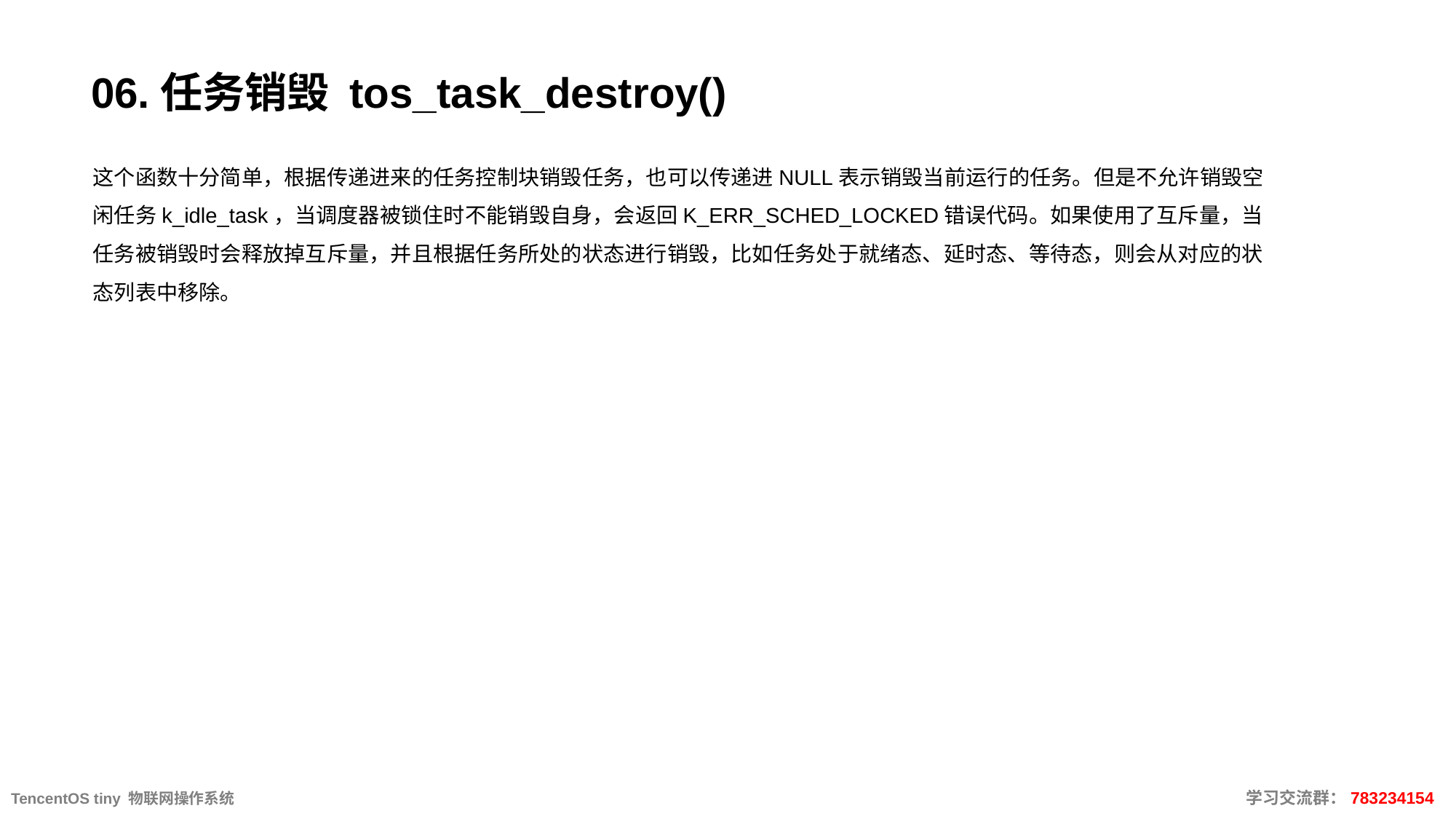

# 06.任务销毁 tos_task_destroy()
这个函数十分简单，根据传递进来的任务控制块销毁任务，也可以传递进NULL表示销毁当前运行的任务。但是不允许销毁空闲任务k_idle_task，当调度器被锁住时不能销毁自身，会返回K_ERR_SCHED_LOCKED错误代码。如果使用了互斥量，当任务被销毁时会释放掉互斥量，并且根据任务所处的状态进行销毁，比如任务处于就绪态、延时态、等待态，则会从对应的状态列表中移除。

TencentOS tiny 物联网操作系统									          学习交流群：783234154